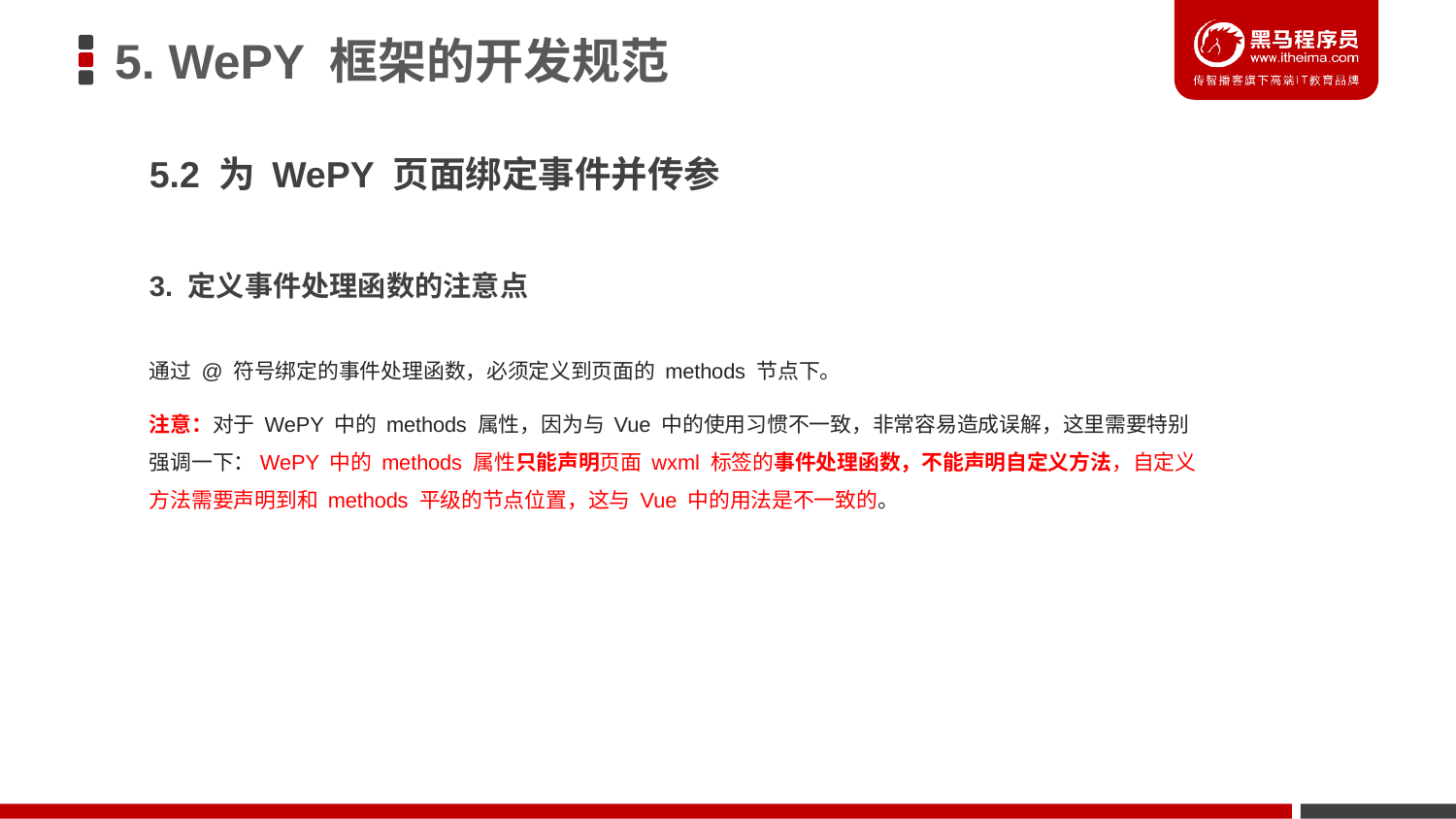

# 5. WePY 框架的开发规范
5.2 为 WePY 页面绑定事件并传参
3. 定义事件处理函数的注意点
通过 @ 符号绑定的事件处理函数，必须定义到页面的 methods 节点下。
注意：对于 WePY 中的 methods 属性，因为与 Vue 中的使用习惯不一致，非常容易造成误解，这里需要特别强调一下：WePY 中的 methods 属性只能声明页面 wxml 标签的事件处理函数，不能声明自定义方法，自定义方法需要声明到和 methods 平级的节点位置，这与 Vue 中的用法是不一致的。